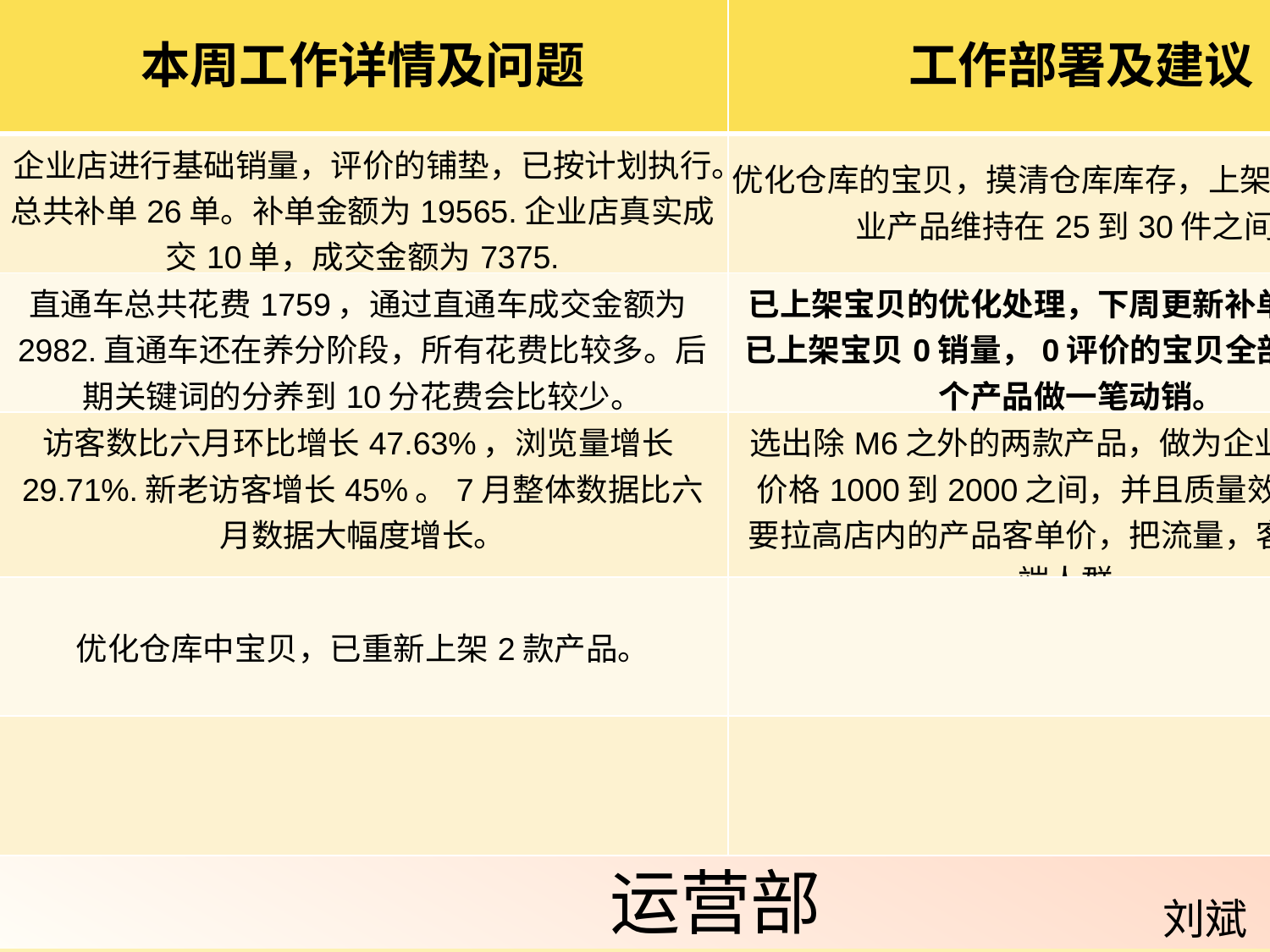

| 本周工作详情及问题 | 工作部署及建议 |
| --- | --- |
| 企业店进行基础销量，评价的铺垫，已按计划执行。总共补单26单。补单金额为19565.企业店真实成交10单，成交金额为7375. | 优化仓库的宝贝，摸清仓库库存，上架产品，让企业产品维持在25到30件之间。 |
| 直通车总共花费1759，通过直通车成交金额为2982.直通车还在养分阶段，所有花费比较多。后期关键词的分养到10分花费会比较少。 | 已上架宝贝的优化处理，下周更新补单计划。把已上架宝贝0销量，0评价的宝贝全部破0。每个产品做一笔动销。 |
| 访客数比六月环比增长47.63%，浏览量增长29.71%.新老访客增长45%。7月整体数据比六月数据大幅度增长。 | 选出除M6之外的两款产品，做为企业店的主推，价格1000到2000之间，并且质量效果不错的。要拉高店内的产品客单价，把流量，客户定位高端人群。 |
| 优化仓库中宝贝，已重新上架2款产品。 |  |
|  |  |
运营部
刘斌